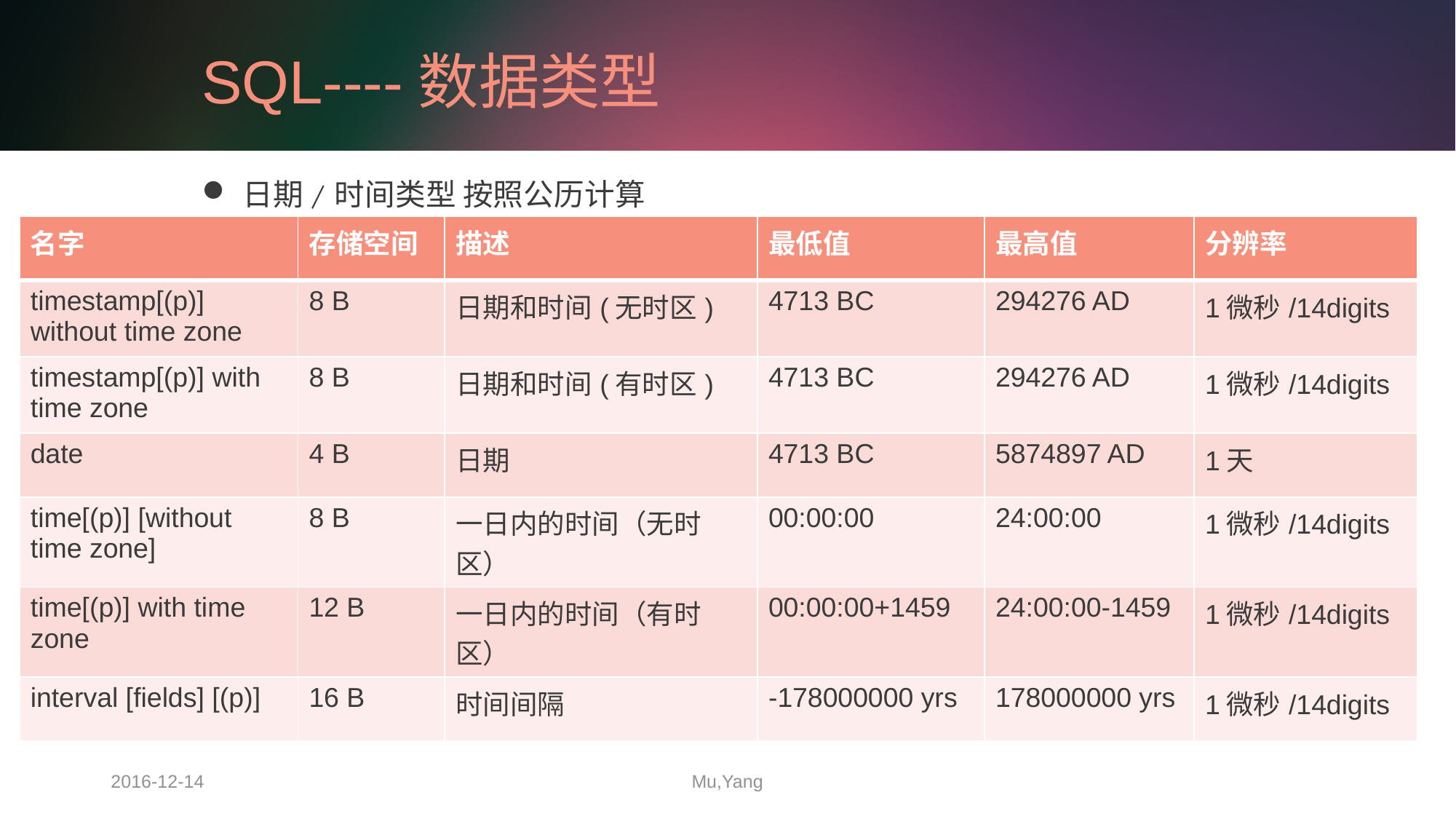

# SQL----数据类型
日期/时间类型 按照公历计算

| 名字 | 存储空间 | 描述 | 最低值 | 最高值 | 分辨率 |
| --- | --- | --- | --- | --- | --- |
| timestamp[(p)] without time zone | 8 B | 日期和时间(无时区) | 4713 BC | 294276 AD | 1微秒/14digits |
| timestamp[(p)] with time zone | 8 B | 日期和时间(有时区) | 4713 BC | 294276 AD | 1微秒/14digits |
| date | 4 B | 日期 | 4713 BC | 5874897 AD | 1天 |
| time[(p)] [without time zone] | 8 B | 一日内的时间（无时区） | 00:00:00 | 24:00:00 | 1微秒/14digits |
| time[(p)] with time zone | 12 B | 一日内的时间（有时区） | 00:00:00+1459 | 24:00:00-1459 | 1微秒/14digits |
| interval [fields] [(p)] | 16 B | 时间间隔 | -178000000 yrs | 178000000 yrs | 1微秒/14digits |
2016-12-14
Mu,Yang
70